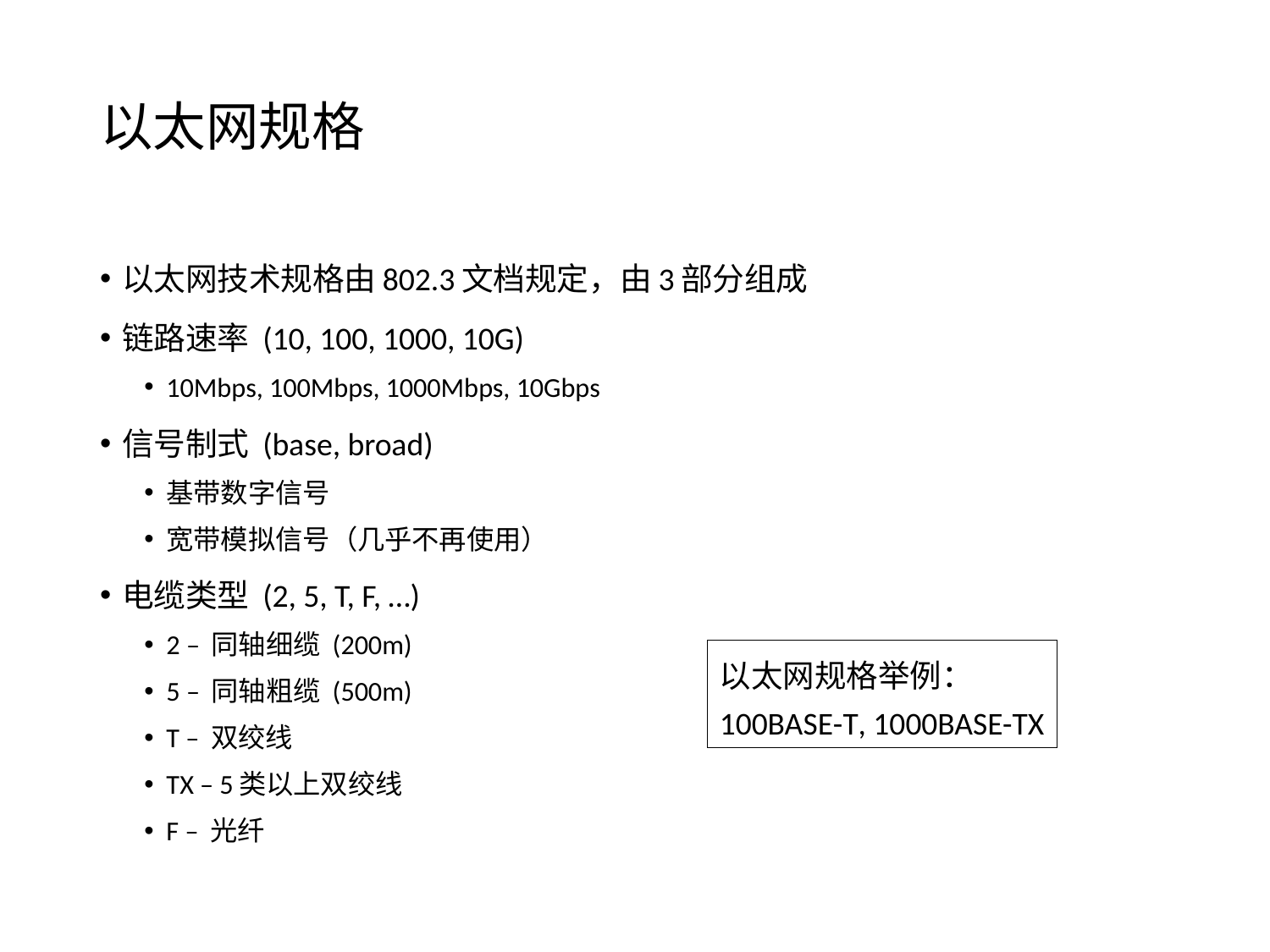

# 以太网规格
以太网技术规格由802.3文档规定，由3部分组成
链路速率 (10, 100, 1000, 10G)
10Mbps, 100Mbps, 1000Mbps, 10Gbps
信号制式 (base, broad)
基带数字信号
宽带模拟信号（几乎不再使用）
电缆类型 (2, 5, T, F, …)
2 – 同轴细缆 (200m)
5 – 同轴粗缆 (500m)
T – 双绞线
TX – 5类以上双绞线
F – 光纤
以太网规格举例：
100BASE-T, 1000BASE-TX

43